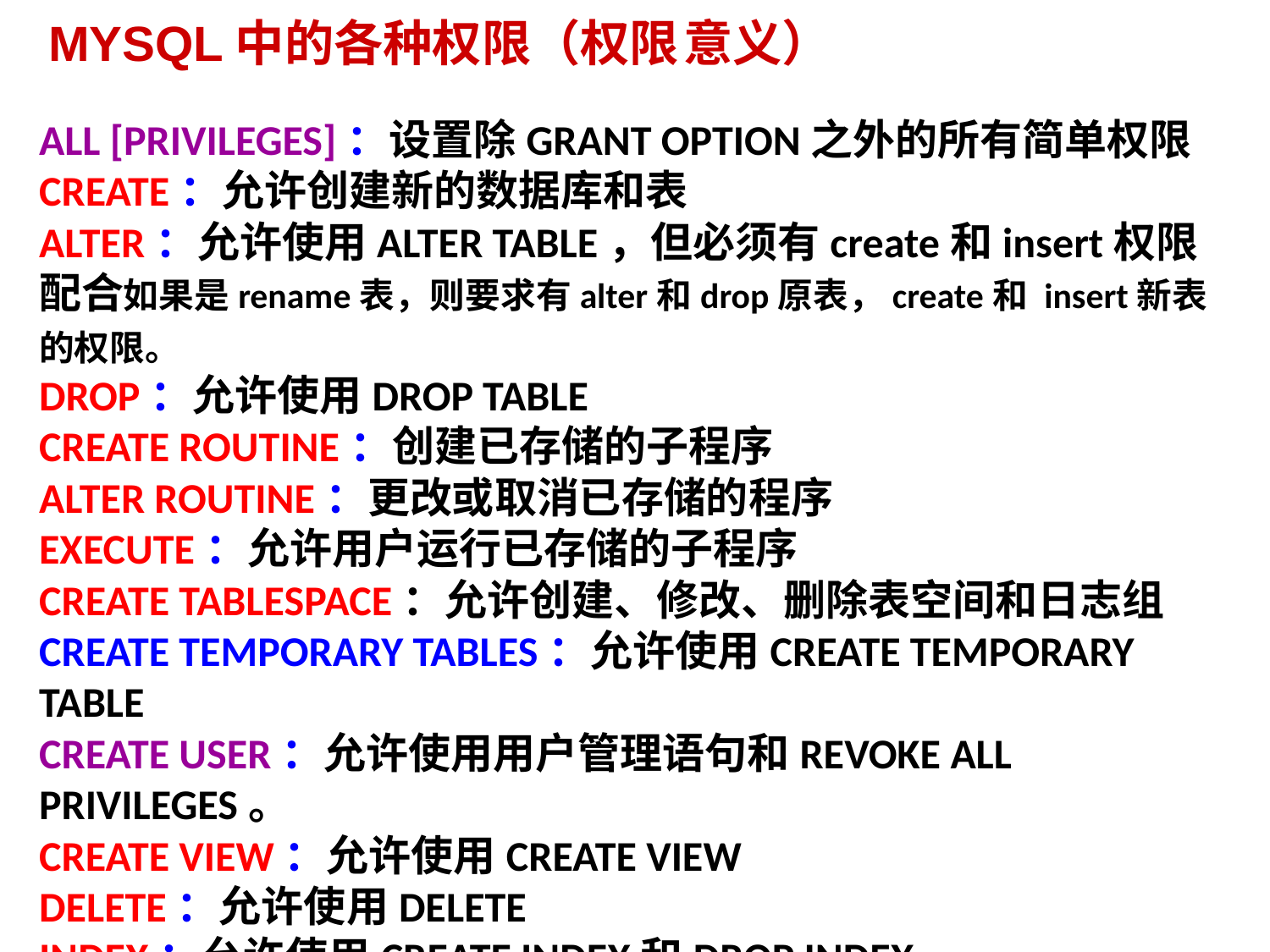

MYSQL中的各种权限（权限	意义）
ALL [PRIVILEGES]：设置除GRANT OPTION之外的所有简单权限
CREATE：允许创建新的数据库和表
ALTER：允许使用ALTER TABLE，但必须有create和insert权限配合如果是rename表，则要求有alter和drop原表，create和 insert新表的权限。
DROP：允许使用DROP TABLE
CREATE ROUTINE：创建已存储的子程序
ALTER ROUTINE：更改或取消已存储的程序
EXECUTE：允许用户运行已存储的子程序
CREATE TABLESPACE：允许创建、修改、删除表空间和日志组
CREATE TEMPORARY TABLES：允许使用CREATE TEMPORARY TABLE
CREATE USER：允许使用用户管理语句和REVOKE ALL PRIVILEGES。
CREATE VIEW：允许使用CREATE VIEW
DELETE：允许使用DELETE
INDEX：允许使用CREATE INDEX和DROP INDEX